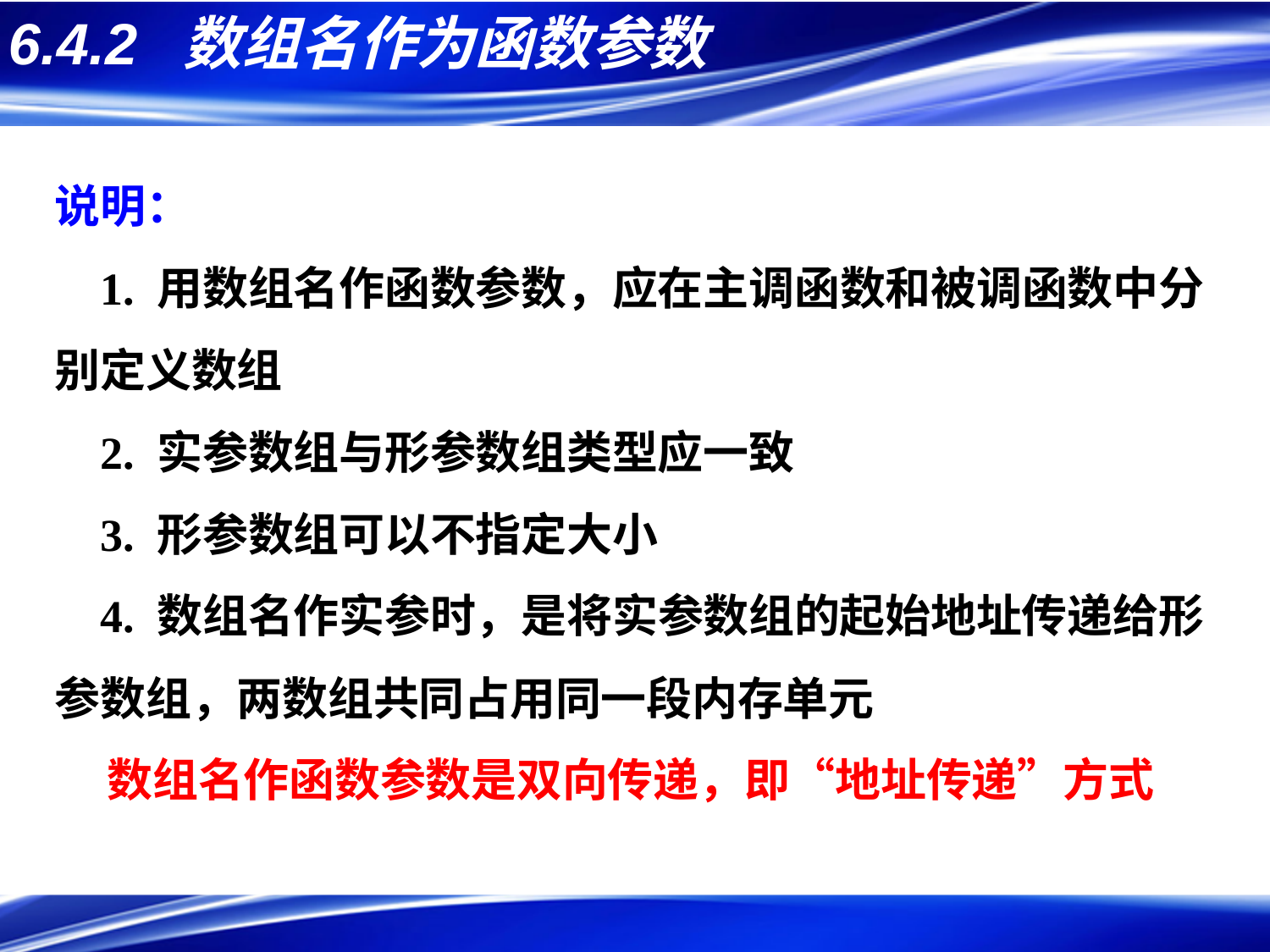

# 6.4.2  数组名作为函数参数
说明：
    1. 用数组名作函数参数，应在主调函数和被调函数中分别定义数组
    2. 实参数组与形参数组类型应一致
    3. 形参数组可以不指定大小
    4. 数组名作实参时，是将实参数组的起始地址传递给形参数组，两数组共同占用同一段内存单元
    数组名作函数参数是双向传递，即“地址传递”方式